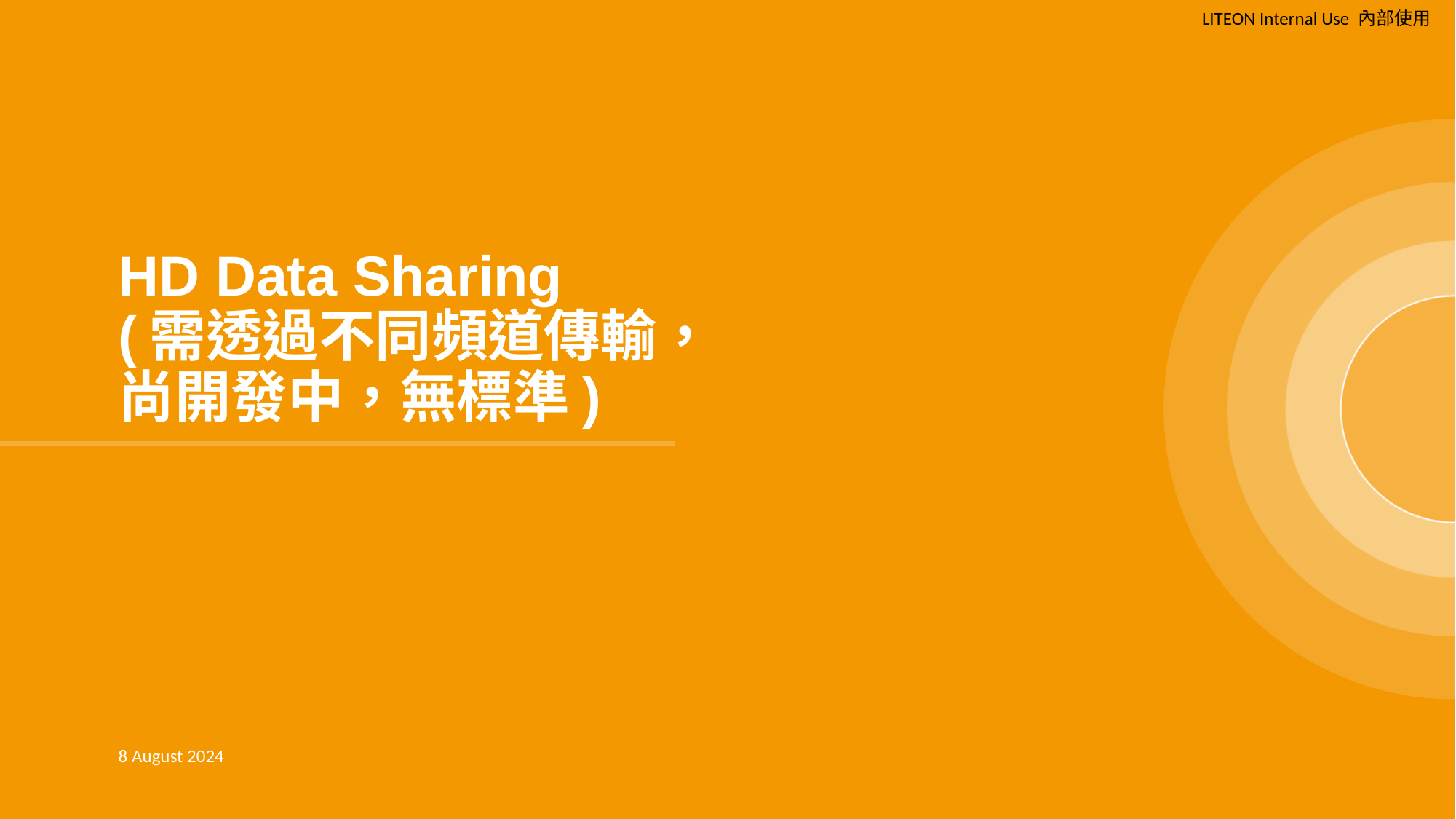

HD Data Sharing (需透過不同頻道傳輸，尚開發中，無標準)
#
8 August 2024